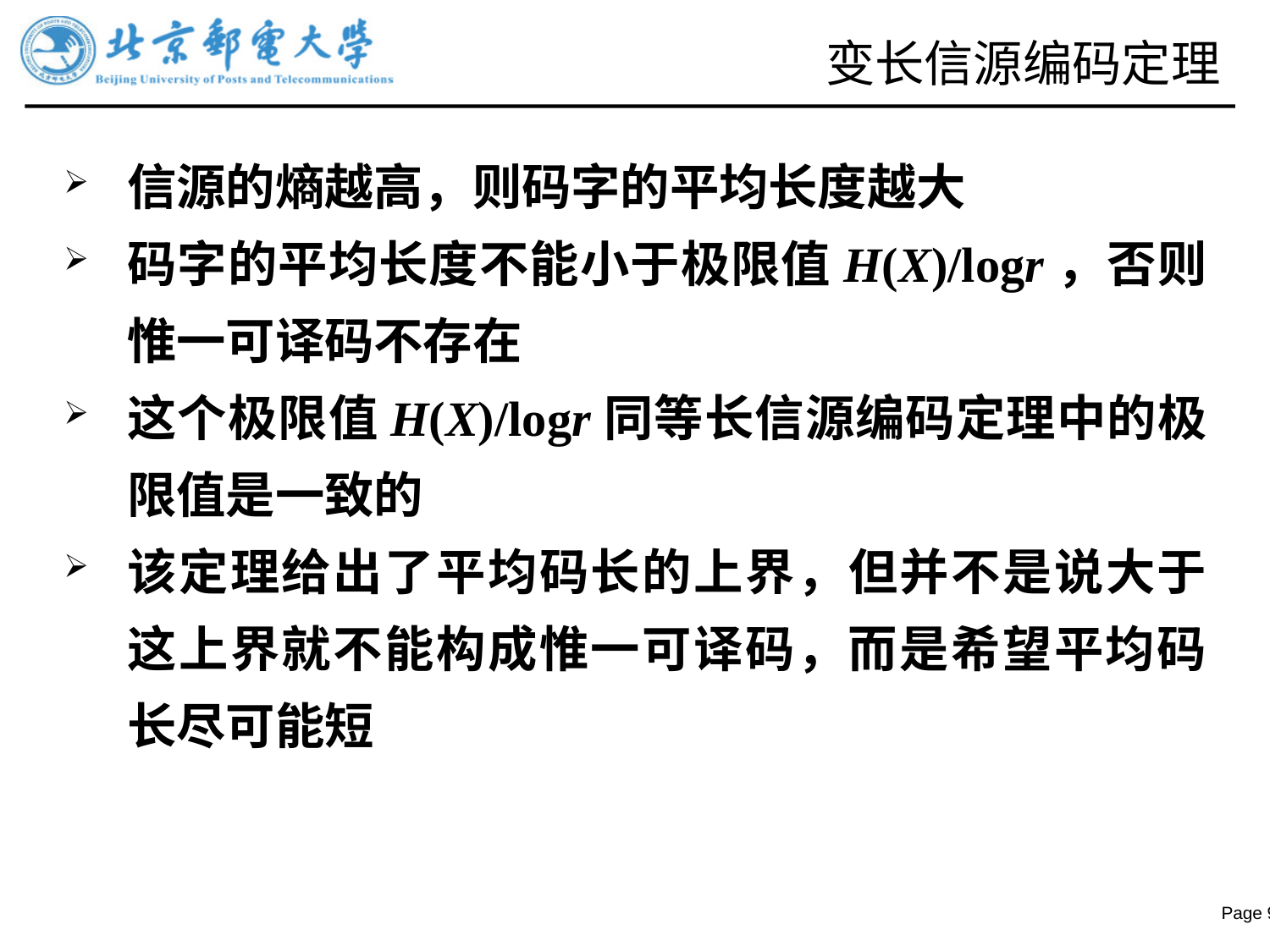

# 变长信源编码定理
信源的熵越高，则码字的平均长度越大
码字的平均长度不能小于极限值H(X)/logr，否则惟一可译码不存在
这个极限值H(X)/logr同等长信源编码定理中的极限值是一致的
该定理给出了平均码长的上界，但并不是说大于这上界就不能构成惟一可译码，而是希望平均码长尽可能短